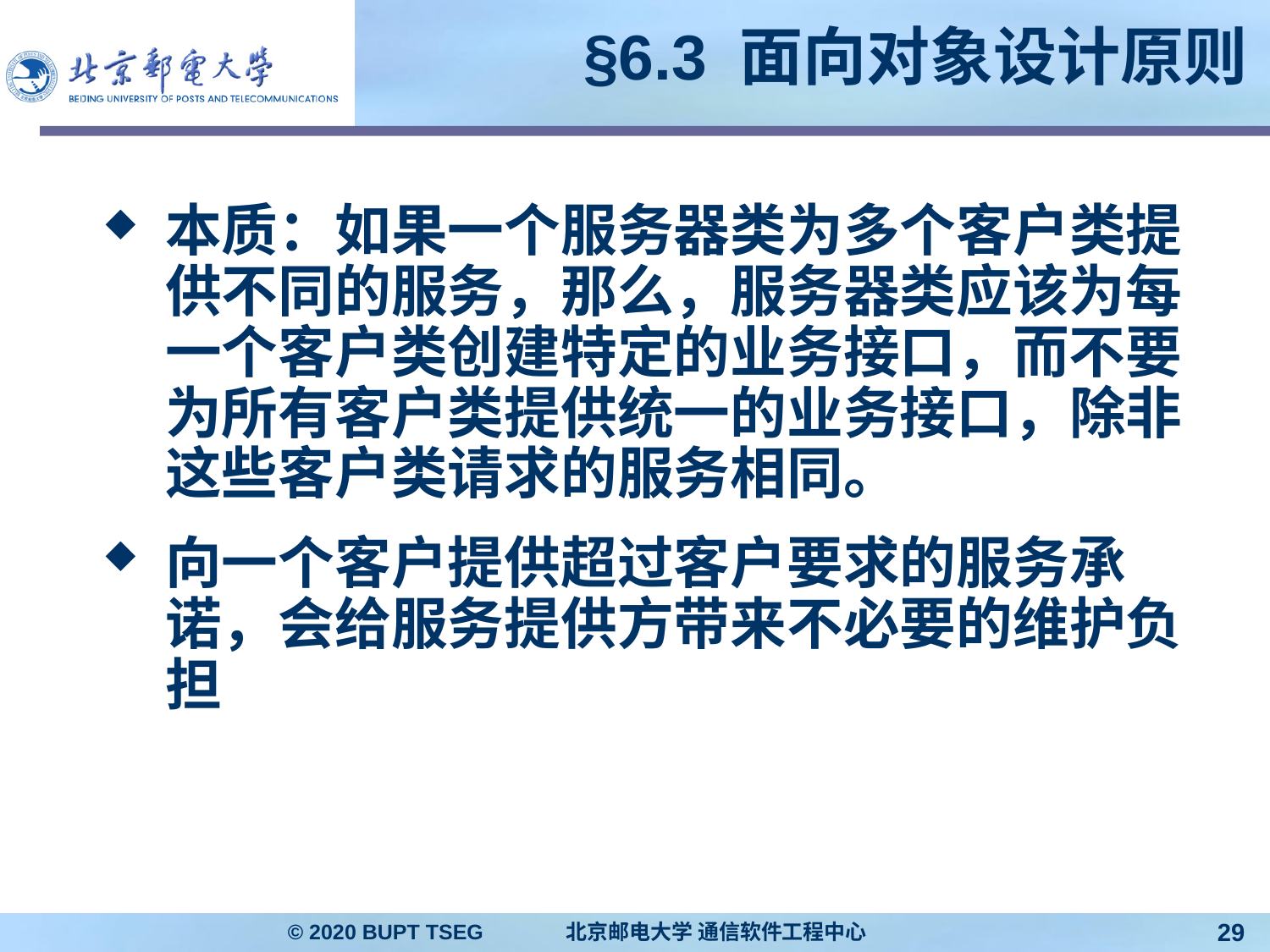

# §6.3 面向对象设计原则
本质：如果一个服务器类为多个客户类提供不同的服务，那么，服务器类应该为每一个客户类创建特定的业务接口，而不要为所有客户类提供统一的业务接口，除非这些客户类请求的服务相同。
向一个客户提供超过客户要求的服务承诺，会给服务提供方带来不必要的维护负担
© 2020 BUPT TSEG             北京邮电大学 通信软件工程中心